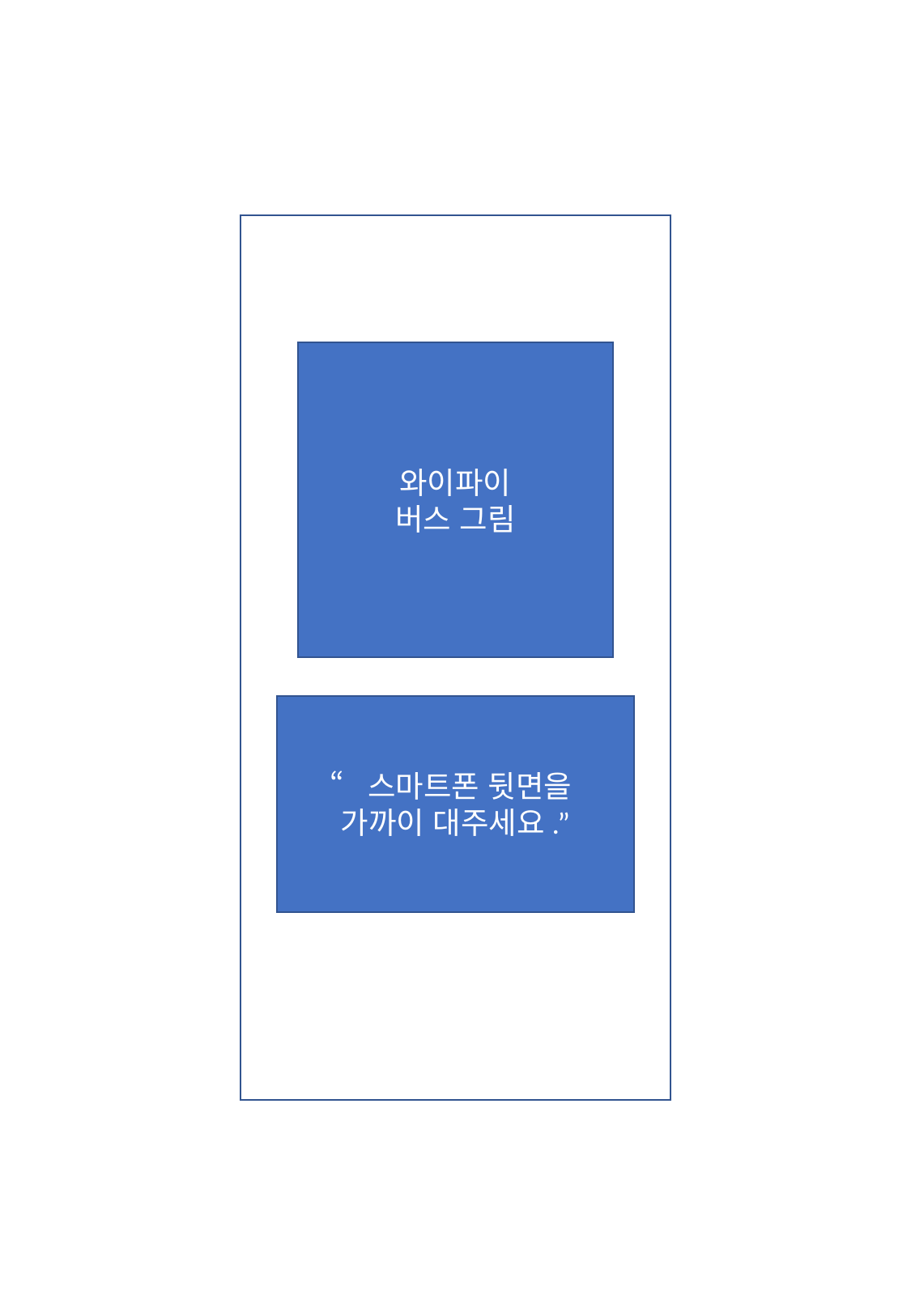

와이파이
버스 그림
“스마트폰 뒷면을
가까이 대주세요.”